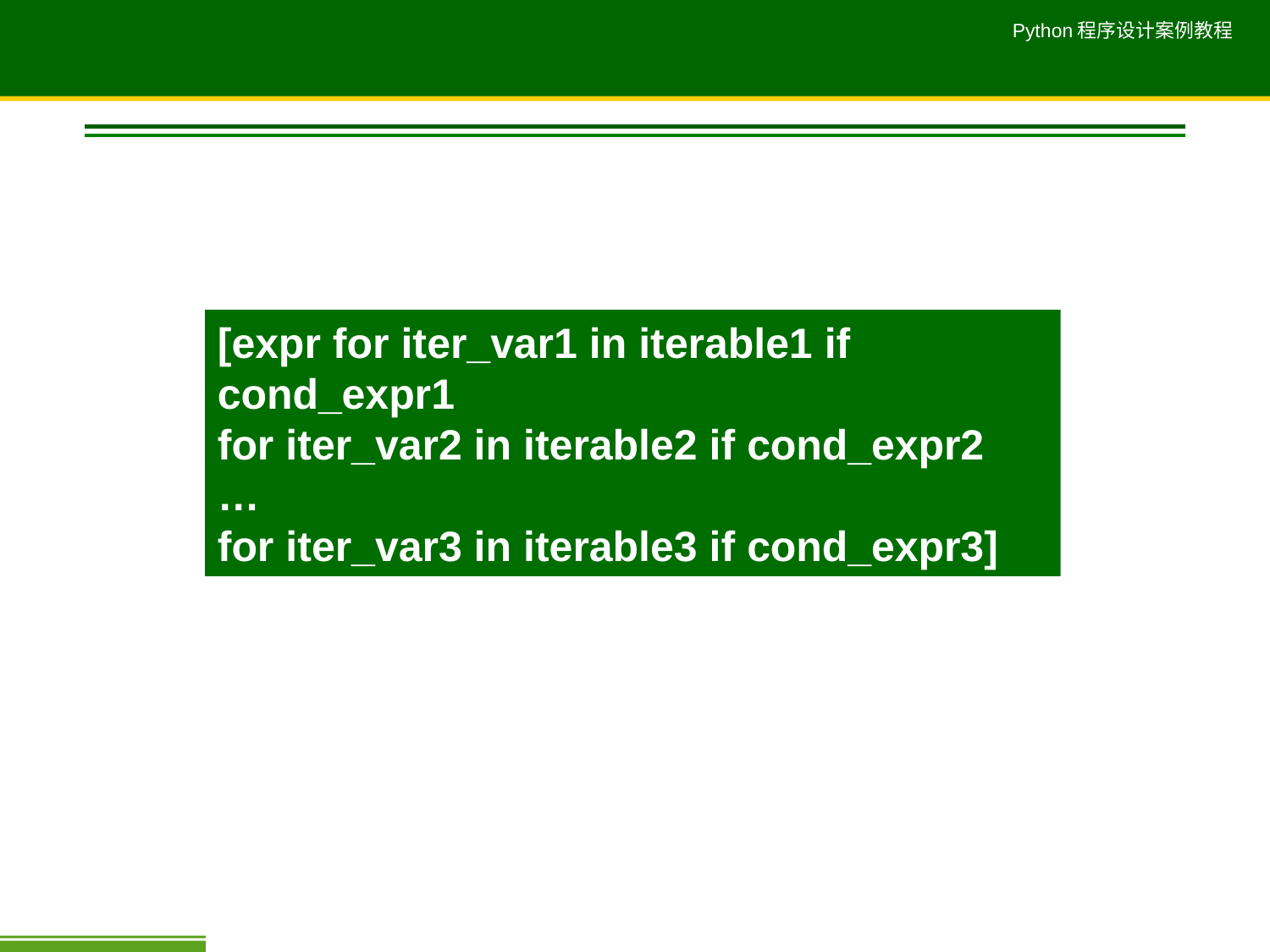

[expr for iter_var1 in iterable1 if cond_expr1
for iter_var2 in iterable2 if cond_expr2
…
for iter_var3 in iterable3 if cond_expr3]
完整语法格式：